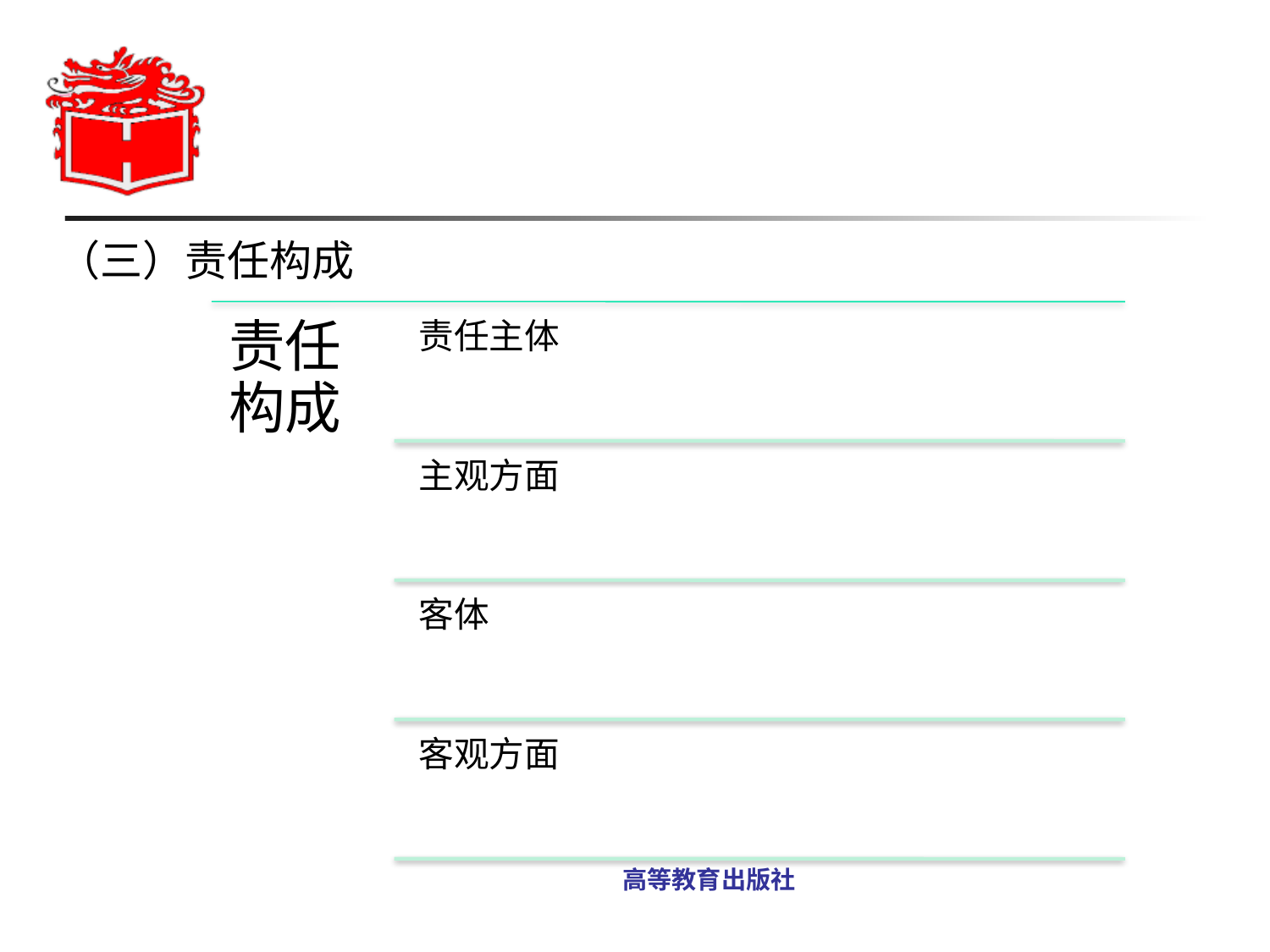

（三）责任构成

责任构成
责任主体
主观方面
客体
客观方面

高等教育出版社